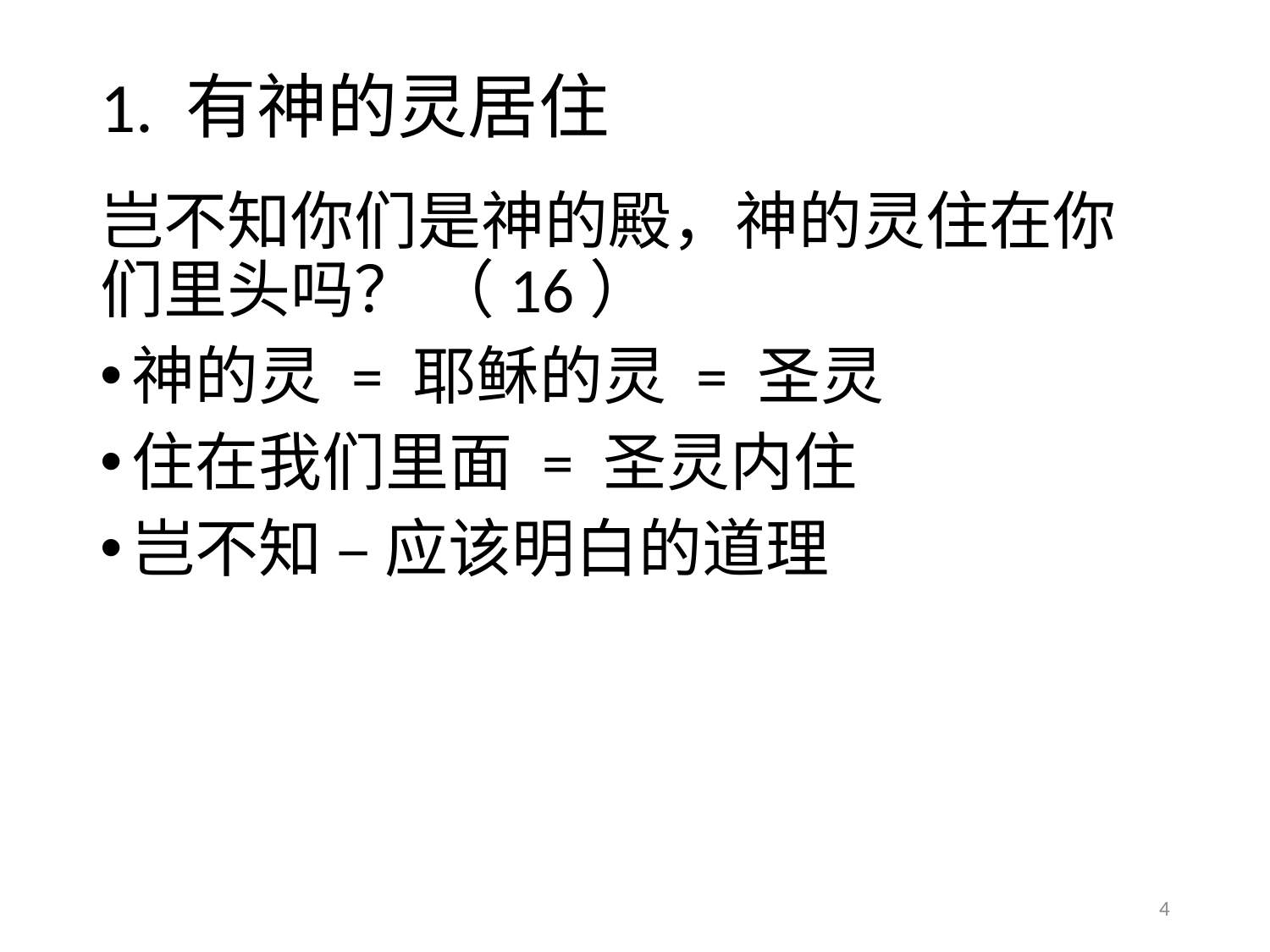

# 1. 有神的灵居住
岂不知你们是神的殿，神的灵住在你们里头吗？ （16）
神的灵 = 耶稣的灵 = 圣灵
住在我们里面 = 圣灵内住
岂不知 – 应该明白的道理
4